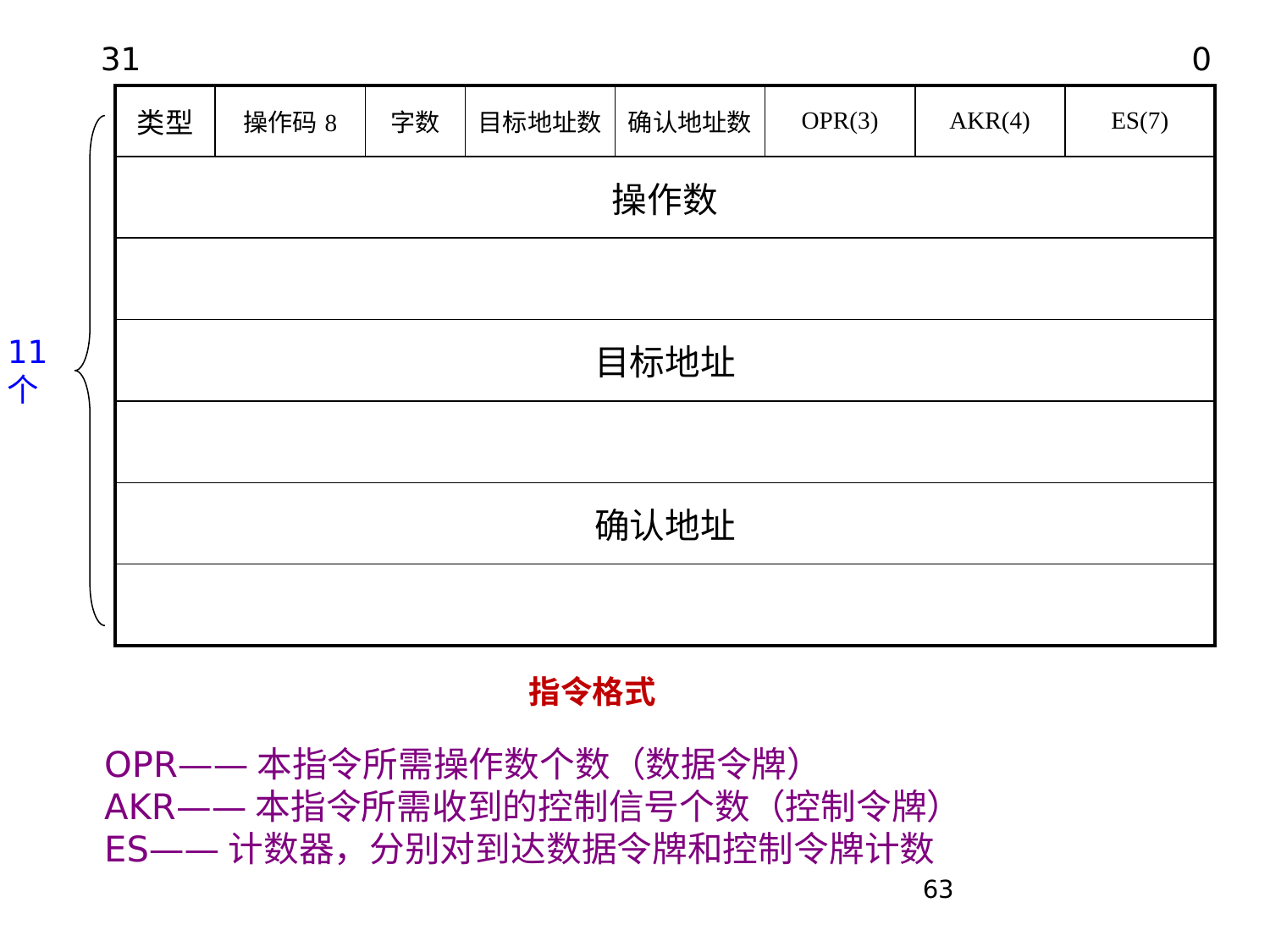

31
0
| 类型 | 操作码8 | 字数 | 目标地址数 | 确认地址数 | OPR(3) | AKR(4) | ES(7) |
| --- | --- | --- | --- | --- | --- | --- | --- |
| 操作数 |  |  |  |  |  |  |  |
|  |  |  |  |  |  |  |  |
| 目标地址 |  |  |  |  |  |  |  |
|  |  |  |  |  |  |  |  |
| 确认地址 |  |  |  |  |  |  |  |
|  |  |  |  |  |  |  |  |

11
个
指令格式
OPR——本指令所需操作数个数（数据令牌）
AKR——本指令所需收到的控制信号个数（控制令牌）
ES——计数器，分别对到达数据令牌和控制令牌计数
63